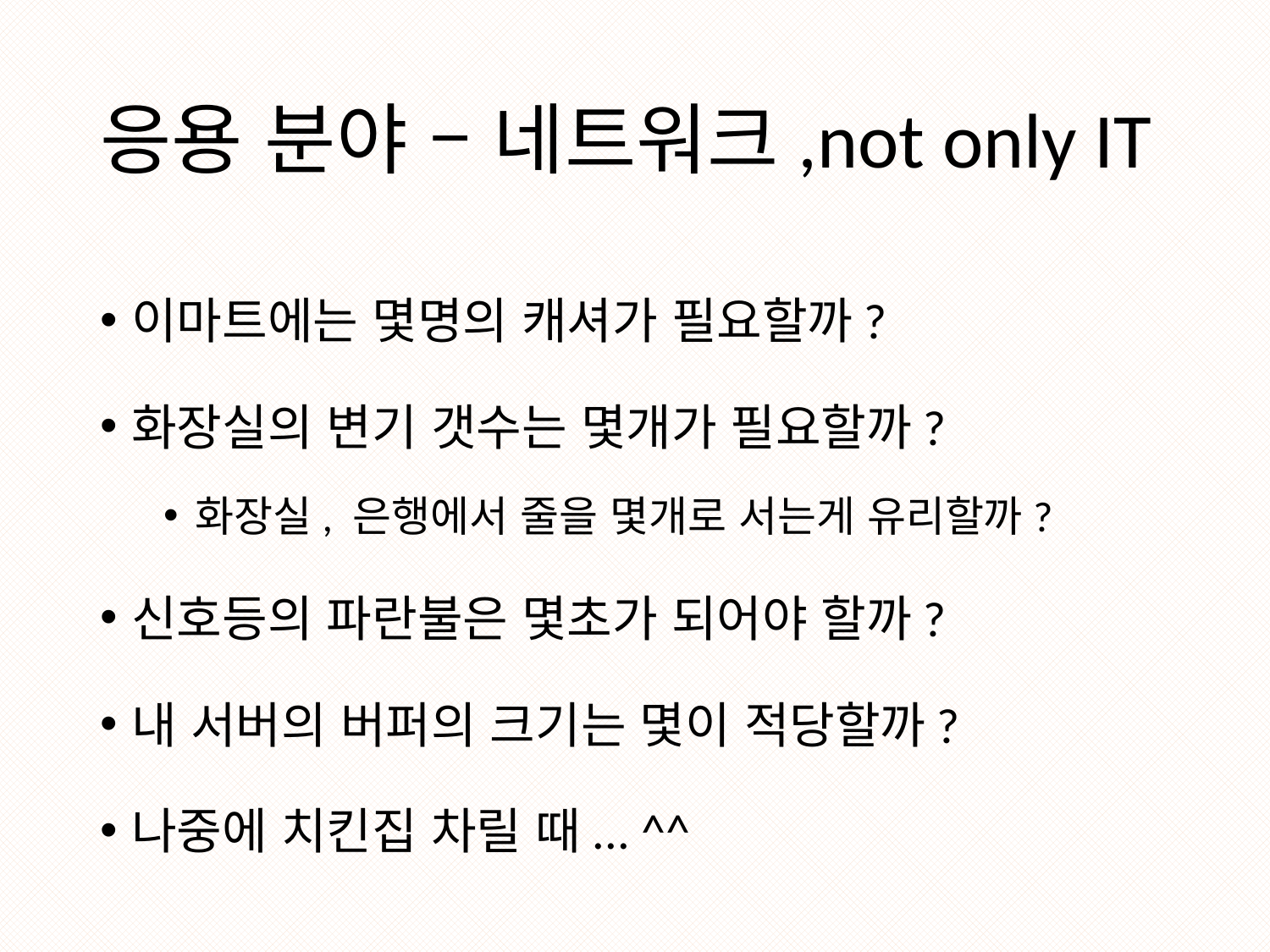

# 응용 분야 – 네트워크,not only IT
이마트에는 몇명의 캐셔가 필요할까?
화장실의 변기 갯수는 몇개가 필요할까?
화장실, 은행에서 줄을 몇개로 서는게 유리할까?
신호등의 파란불은 몇초가 되어야 할까?
내 서버의 버퍼의 크기는 몇이 적당할까?
나중에 치킨집 차릴 때... ^^